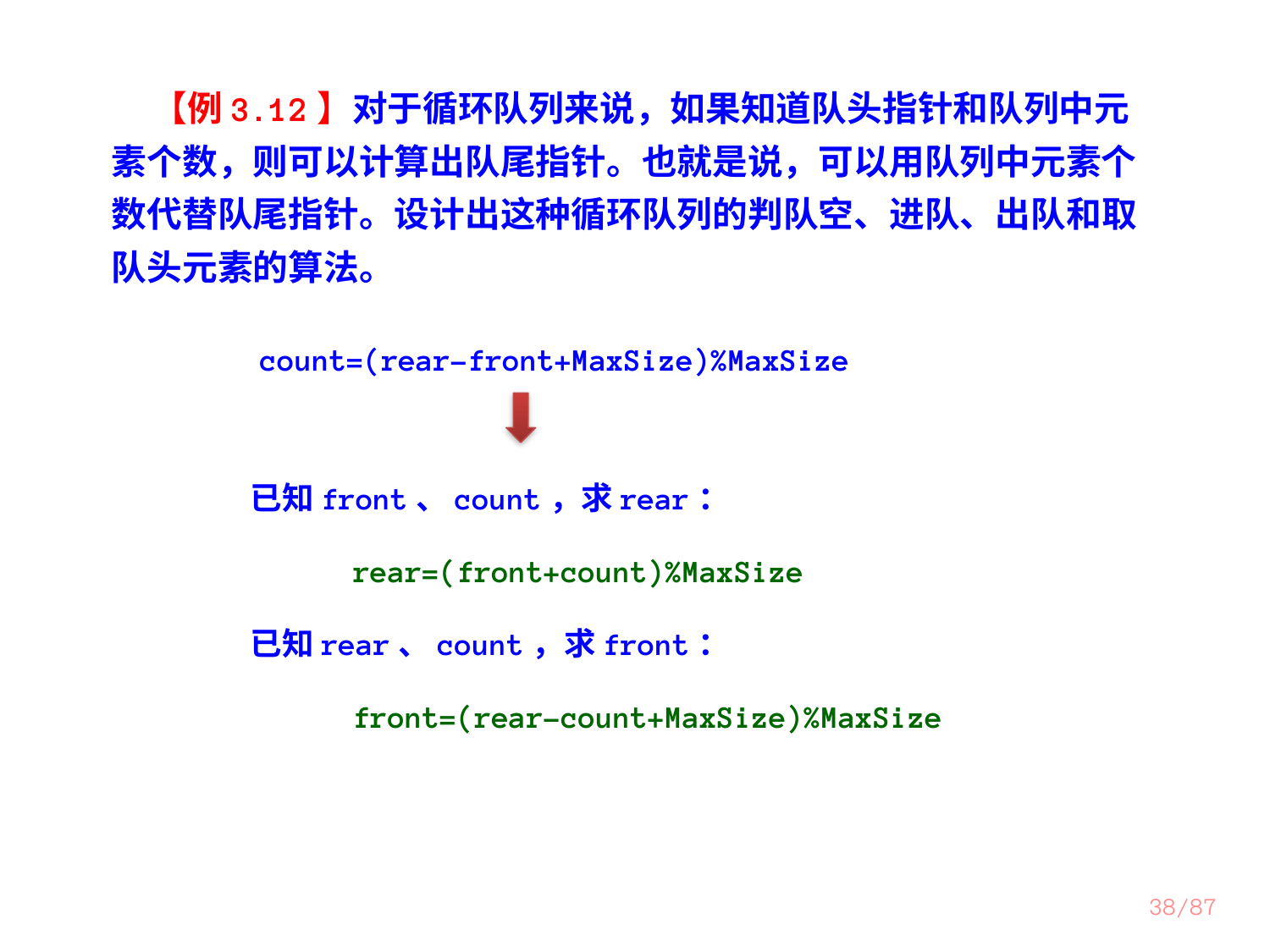

【例3.12】对于循环队列来说，如果知道队头指针和队列中元素个数，则可以计算出队尾指针。也就是说，可以用队列中元素个数代替队尾指针。设计出这种循环队列的判队空、进队、出队和取队头元素的算法。
count=(rear-front+MaxSize)%MaxSize

已知front、count，求rear：
　　　rear=(front+count)%MaxSize
已知rear、count，求front：
　　　front=(rear-count+MaxSize)%MaxSize
38/87